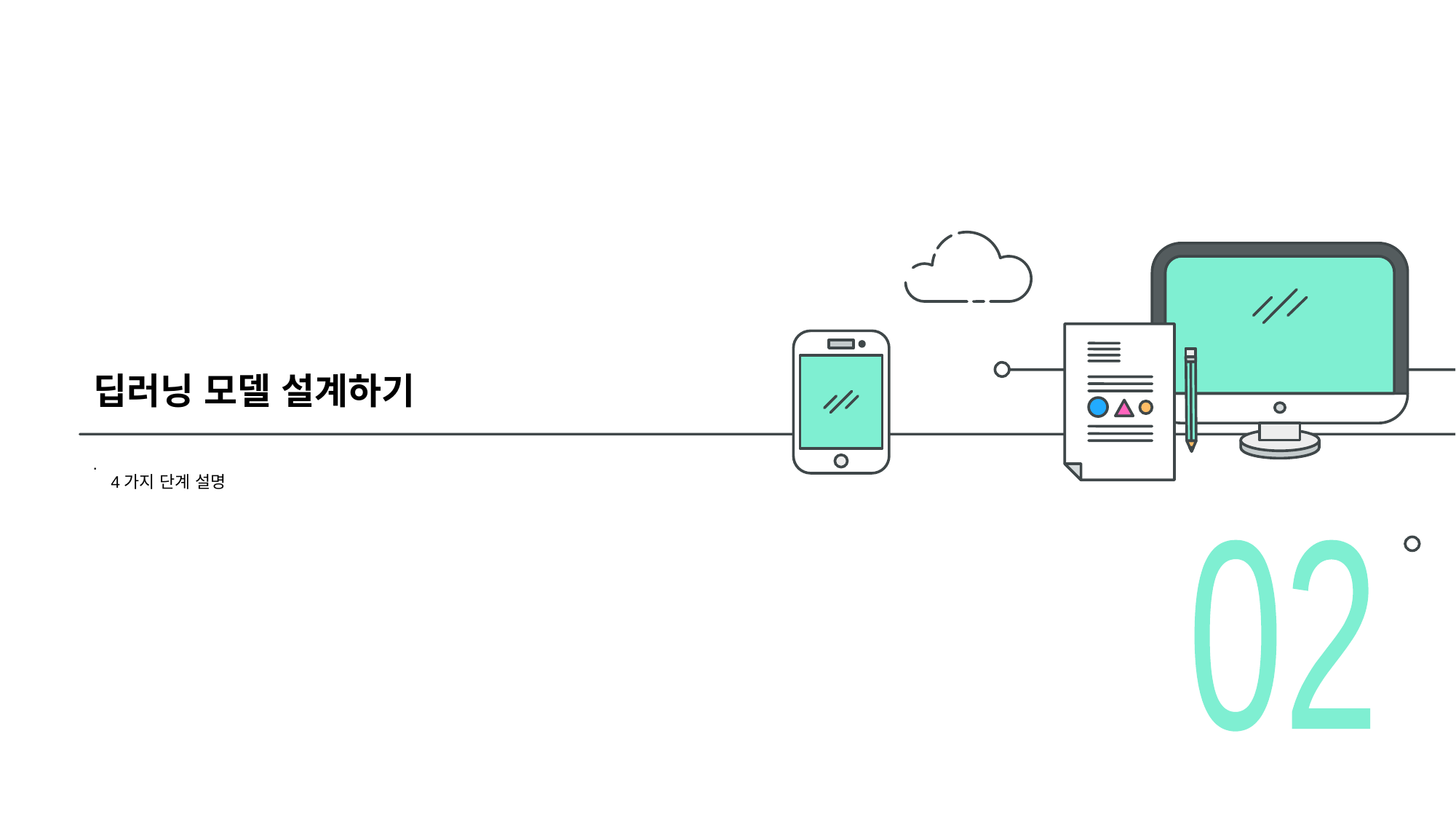

# 딥러닝 모델 설계하기

.
4가지 단계 설명
02